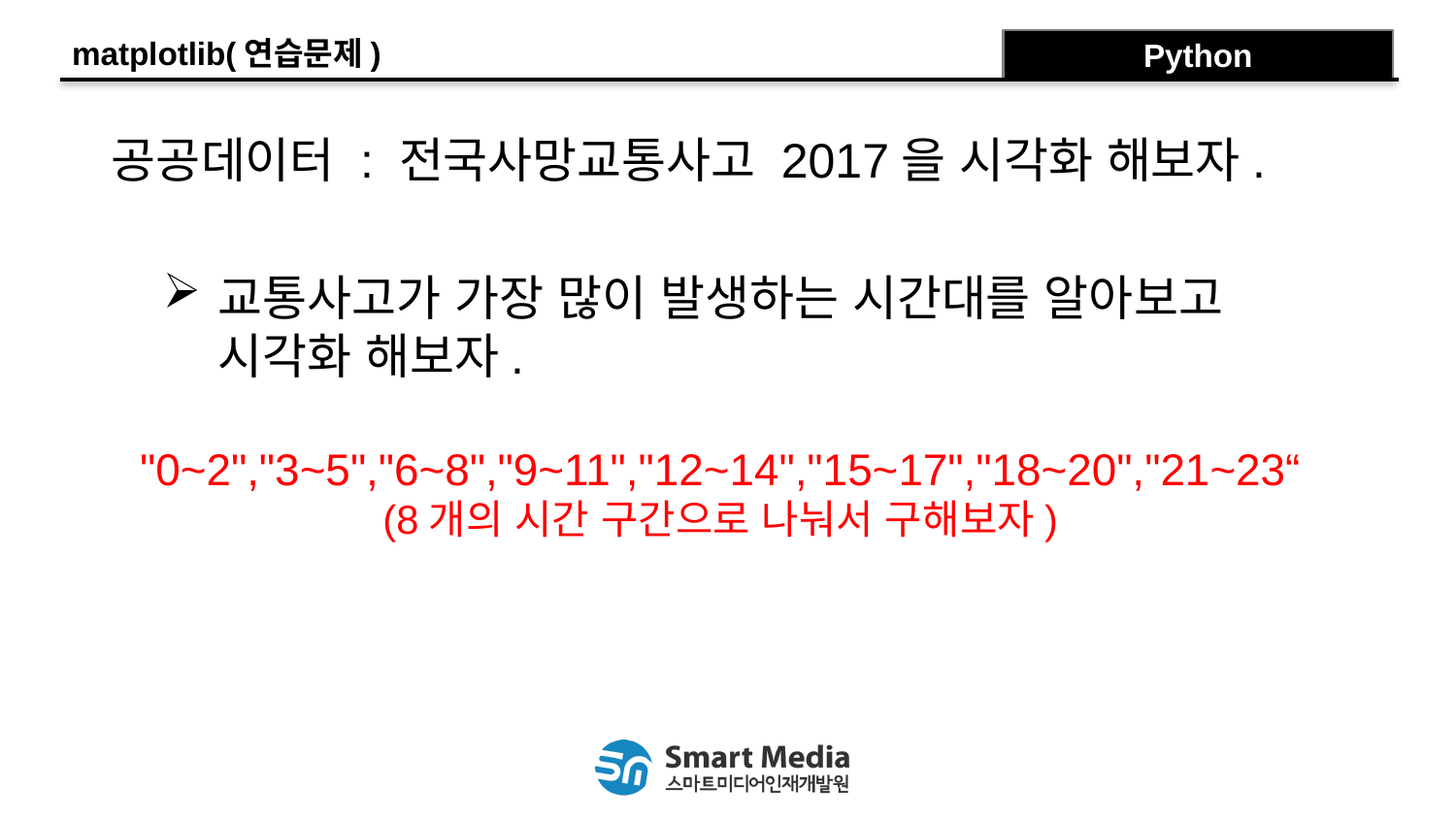

matplotlib(연습문제)
Python
공공데이터 : 전국사망교통사고 2017을 시각화 해보자.
교통사고가 가장 많이 발생하는 시간대를 알아보고 시각화 해보자.
"0~2","3~5","6~8","9~11","12~14","15~17","18~20","21~23“
(8개의 시간 구간으로 나눠서 구해보자)